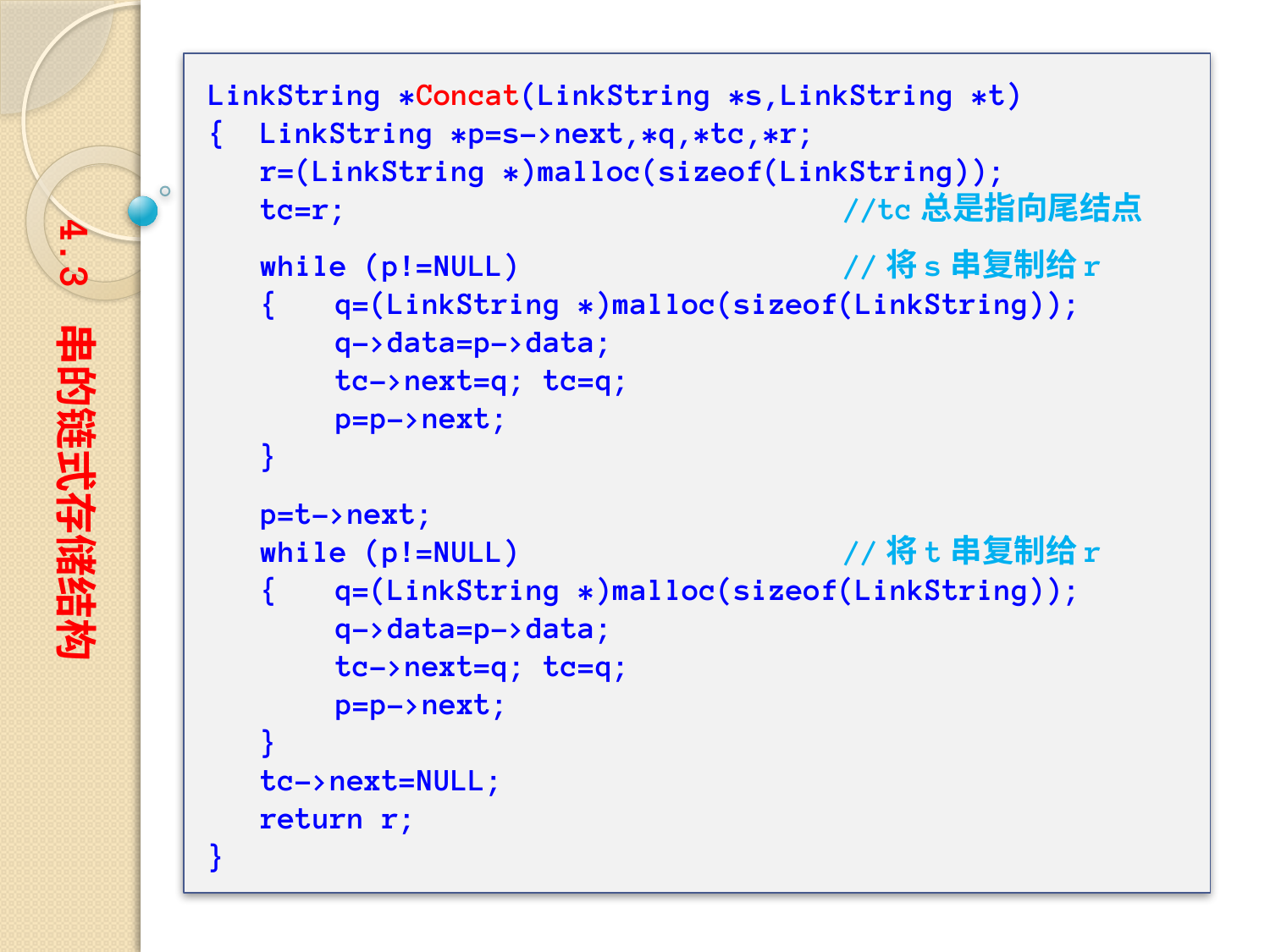

LinkString *Concat(LinkString *s,LinkString *t)
{  LinkString *p=s->next,*q,*tc,*r;
   r=(LinkString *)malloc(sizeof(LinkString));
   tc=r;				//tc总是指向尾结点
   while (p!=NULL)			//将s串复制给r
   {	q=(LinkString *)malloc(sizeof(LinkString));
	q->data=p->data;
	tc->next=q; tc=q;
	p=p->next;
   }
   p=t->next;
   while (p!=NULL)			//将t串复制给r
   {	q=(LinkString *)malloc(sizeof(LinkString));
	q->data=p->data;
	tc->next=q; tc=q;
	p=p->next;
   }
   tc->next=NULL;
   return r;
}
4.3 串的链式存储结构